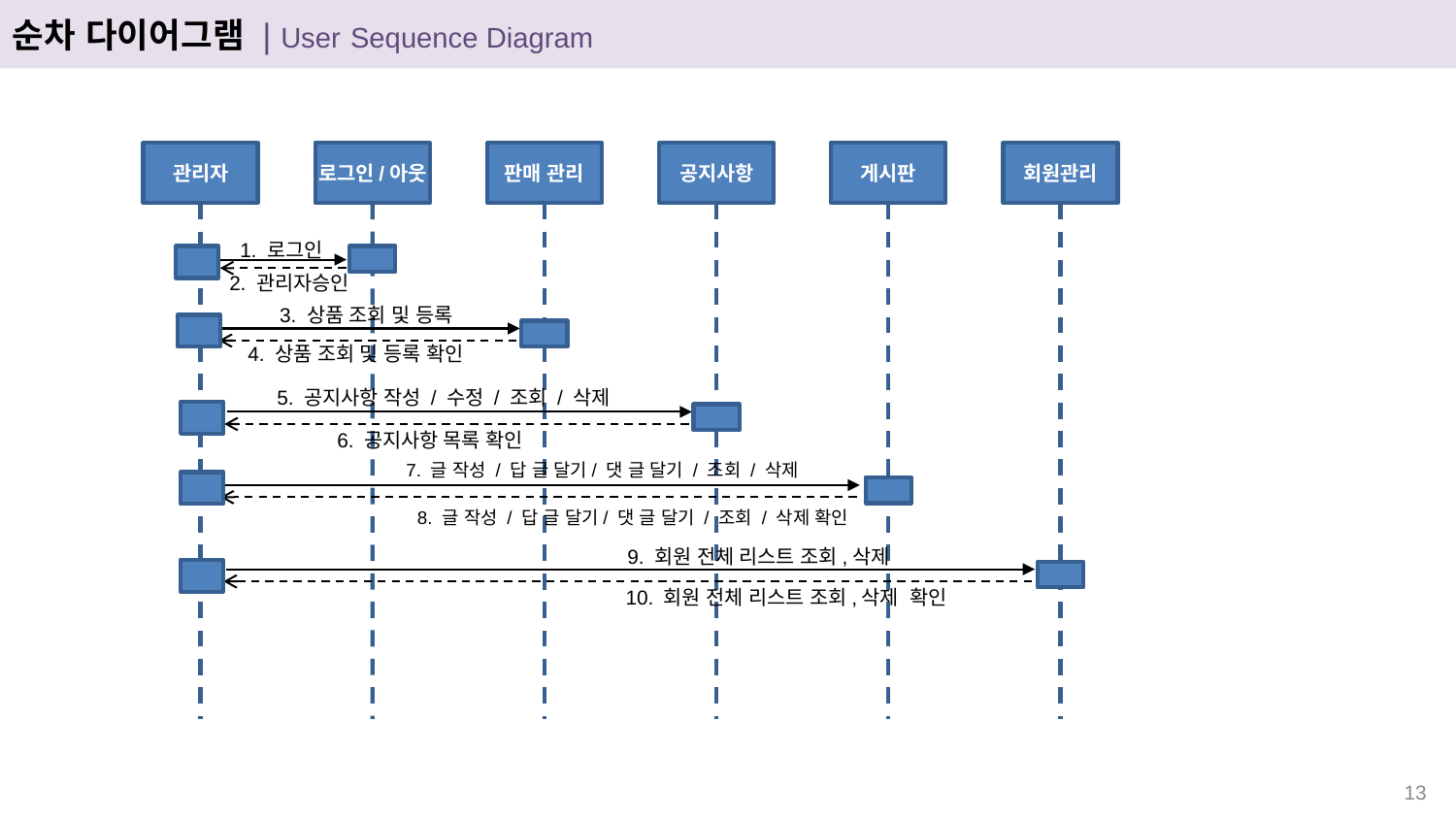

순차 다이어그램 | User Sequence Diagram
관리자
로그인/아웃
판매 관리
공지사항
게시판
회원관리
1. 로그인

2. 관리자승인
3. 상품 조회 및 등록

4. 상품 조회 및 등록 확인
5. 공지사항 작성 / 수정 / 조회 / 삭제

6. 공지사항 목록 확인

9. 회원 전체 리스트 조회,삭제

10. 회원 전체 리스트 조회,삭제  확인

7. 글 작성 / 답 글 달기/ 댓 글 달기 / 조회 / 삭제

8. 글 작성 / 답 글 달기/ 댓 글 달기 / 조회 / 삭제 확인

13